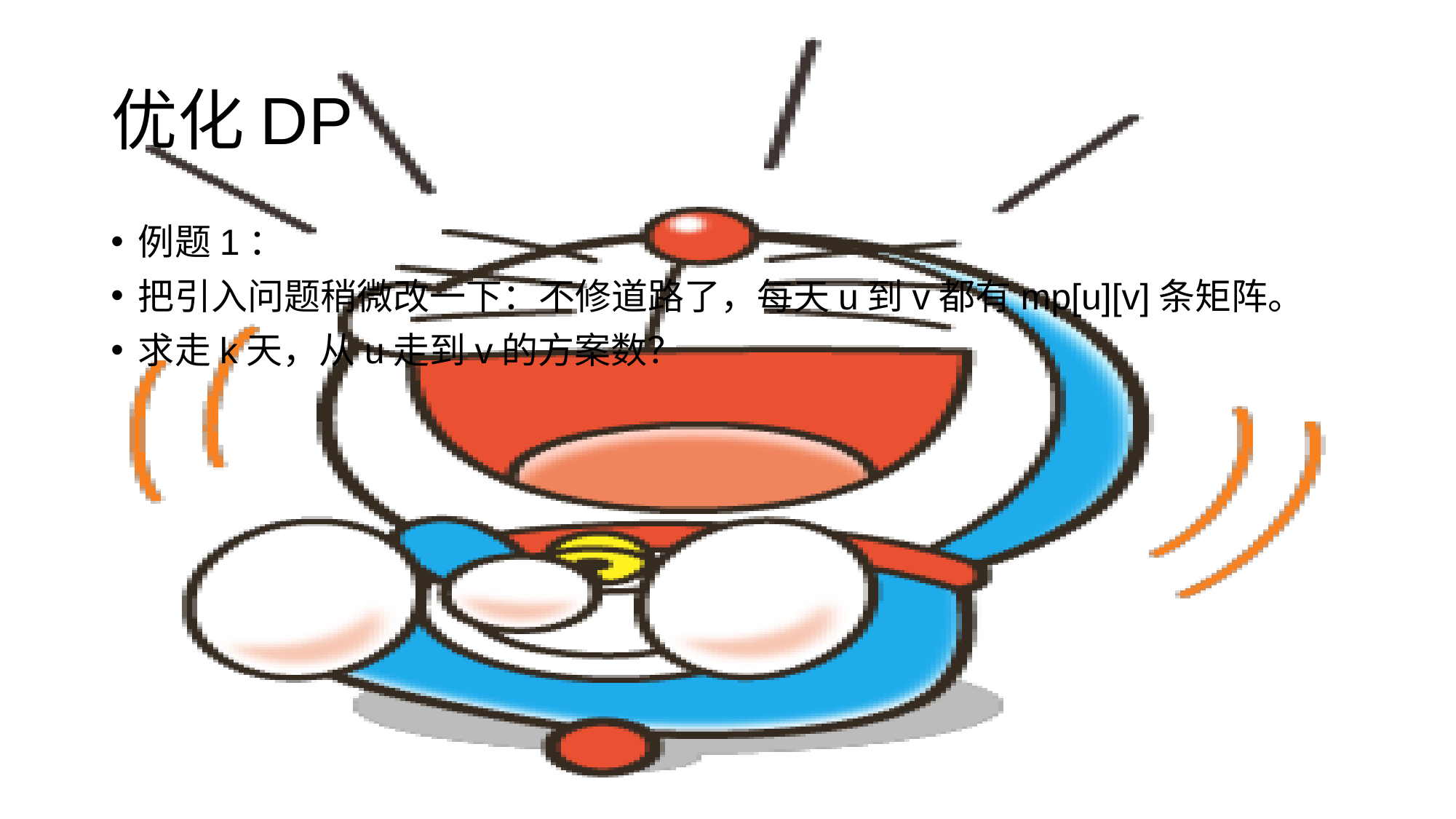

# 优化DP
例题1：
把引入问题稍微改一下：不修道路了，每天u到v都有mp[u][v]条矩阵。
求走k天，从u走到v的方案数？